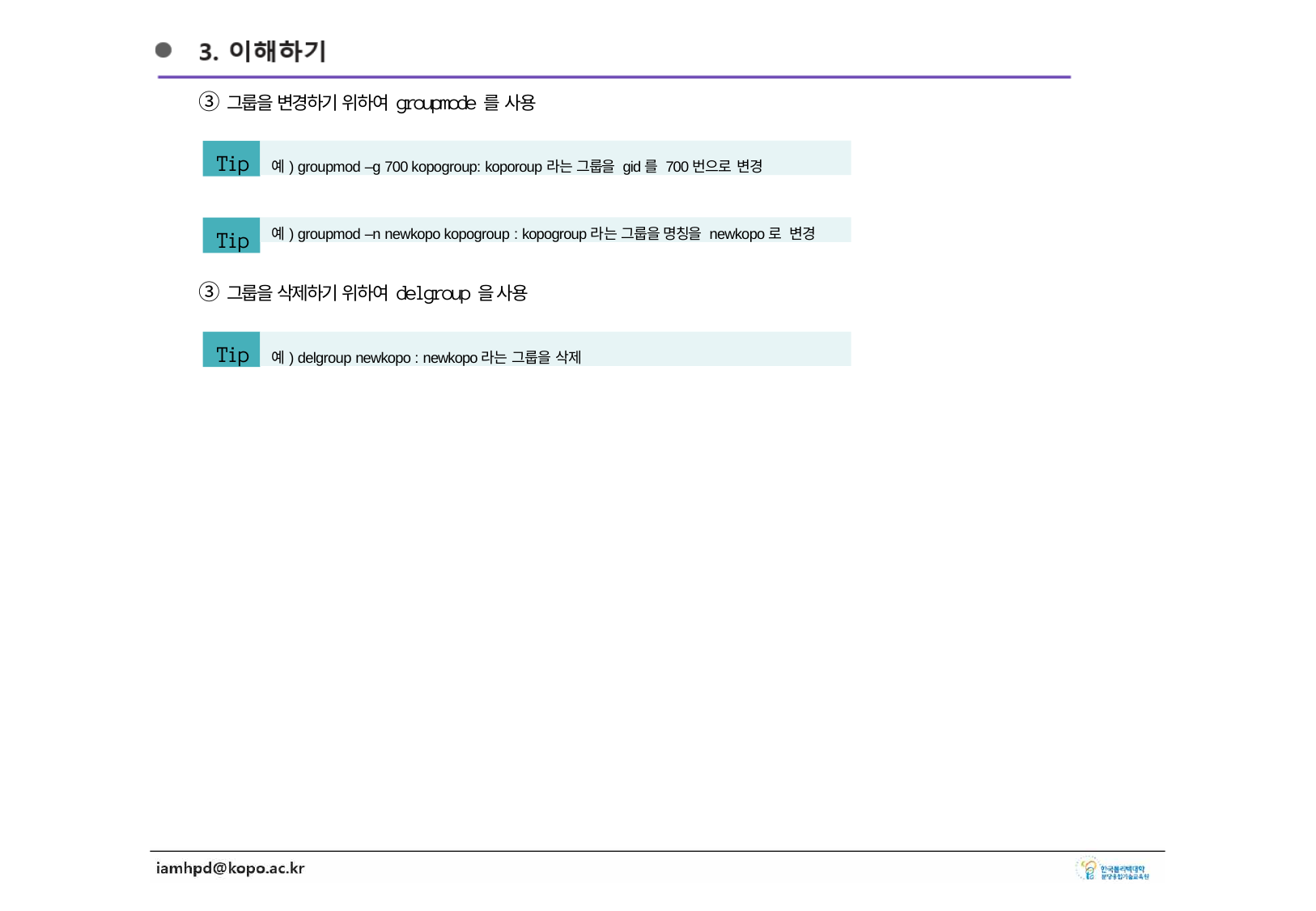

③ 그룹을 변경하기 위하여 groupmode를 사용
Tip

예) groupmod –g 700 kopogroup: koporoup라는 그룹을 gid를 700번으로 변경
Tip
예) groupmod –n newkopo kopogroup : kopogroup라는 그룹을 명칭을 newkopo로  변경
③ 그룹을 삭제하기 위하여 delgroup을 사용
Tip

예) delgroup newkopo : newkopo라는 그룹을 삭제